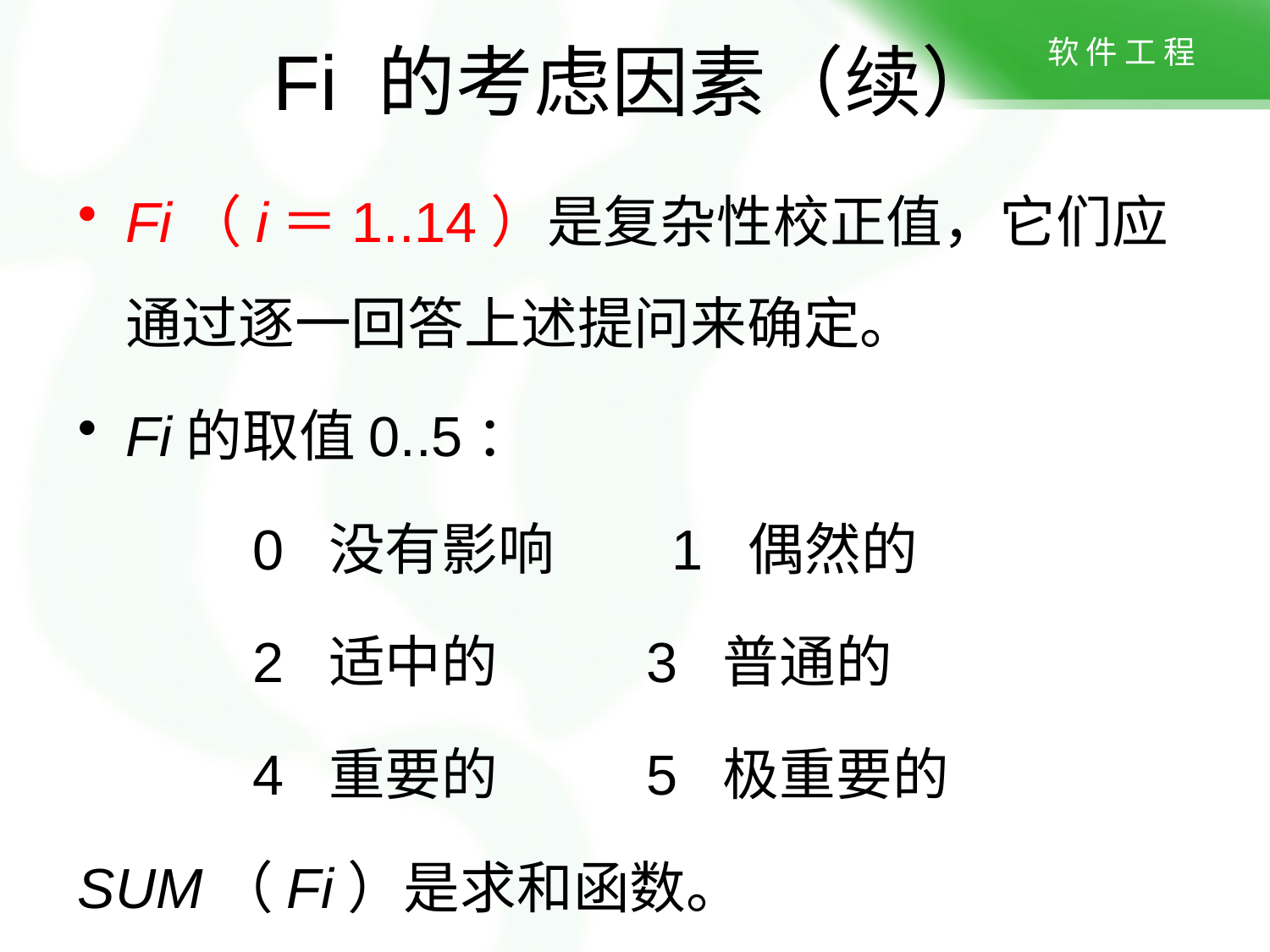

# Fi 的考虑因素（续）
Fi（i＝1..14）是复杂性校正值，它们应通过逐一回答上述提问来确定。
Fi的取值0..5：
		0  没有影响	  1  偶然的
		2  适中的	          3  普通的
		4  重要的	          5  极重要的
SUM（Fi）是求和函数。